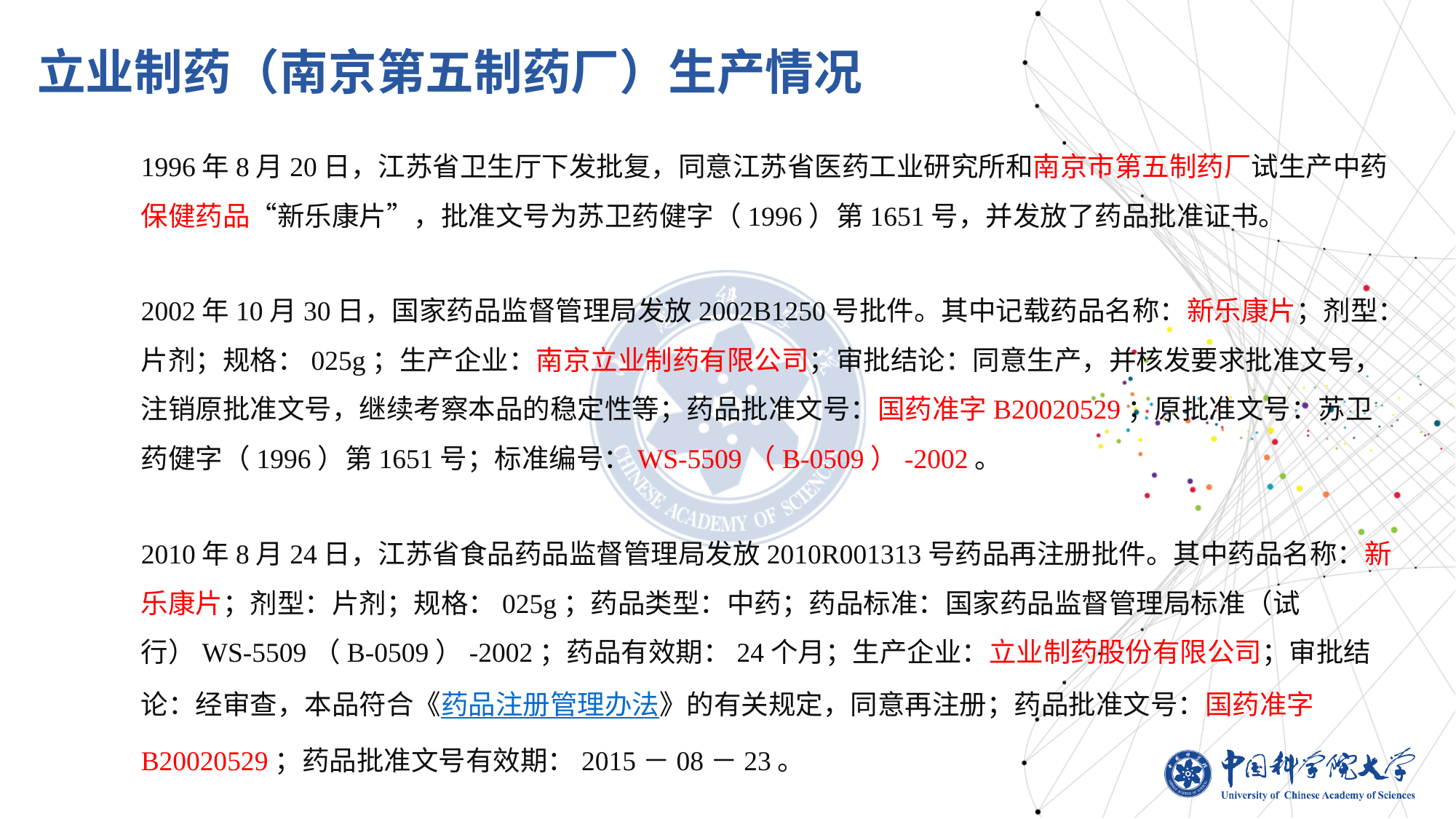

立业制药（南京第五制药厂）生产情况
1996年8月20日，江苏省卫生厅下发批复，同意江苏省医药工业研究所和南京市第五制药厂试生产中药保健药品“新乐康片”，批准文号为苏卫药健字（1996）第1651号，并发放了药品批准证书。
2002年10月30日，国家药品监督管理局发放2002B1250号批件。其中记载药品名称：新乐康片；剂型：片剂；规格：025g；生产企业：南京立业制药有限公司；审批结论：同意生产，并核发要求批准文号，注销原批准文号，继续考察本品的稳定性等；药品批准文号：国药准字B20020529；原批准文号：苏卫药健字（1996）第1651号；标准编号：WS-5509（B-0509）-2002。
2010年8月24日，江苏省食品药品监督管理局发放2010R001313号药品再注册批件。其中药品名称：新乐康片；剂型：片剂；规格：025g；药品类型：中药；药品标准：国家药品监督管理局标准（试行）WS-5509（B-0509）-2002；药品有效期：24个月；生产企业：立业制药股份有限公司；审批结论：经审查，本品符合《药品注册管理办法》的有关规定，同意再注册；药品批准文号：国药准字B20020529；药品批准文号有效期：2015－08－23。